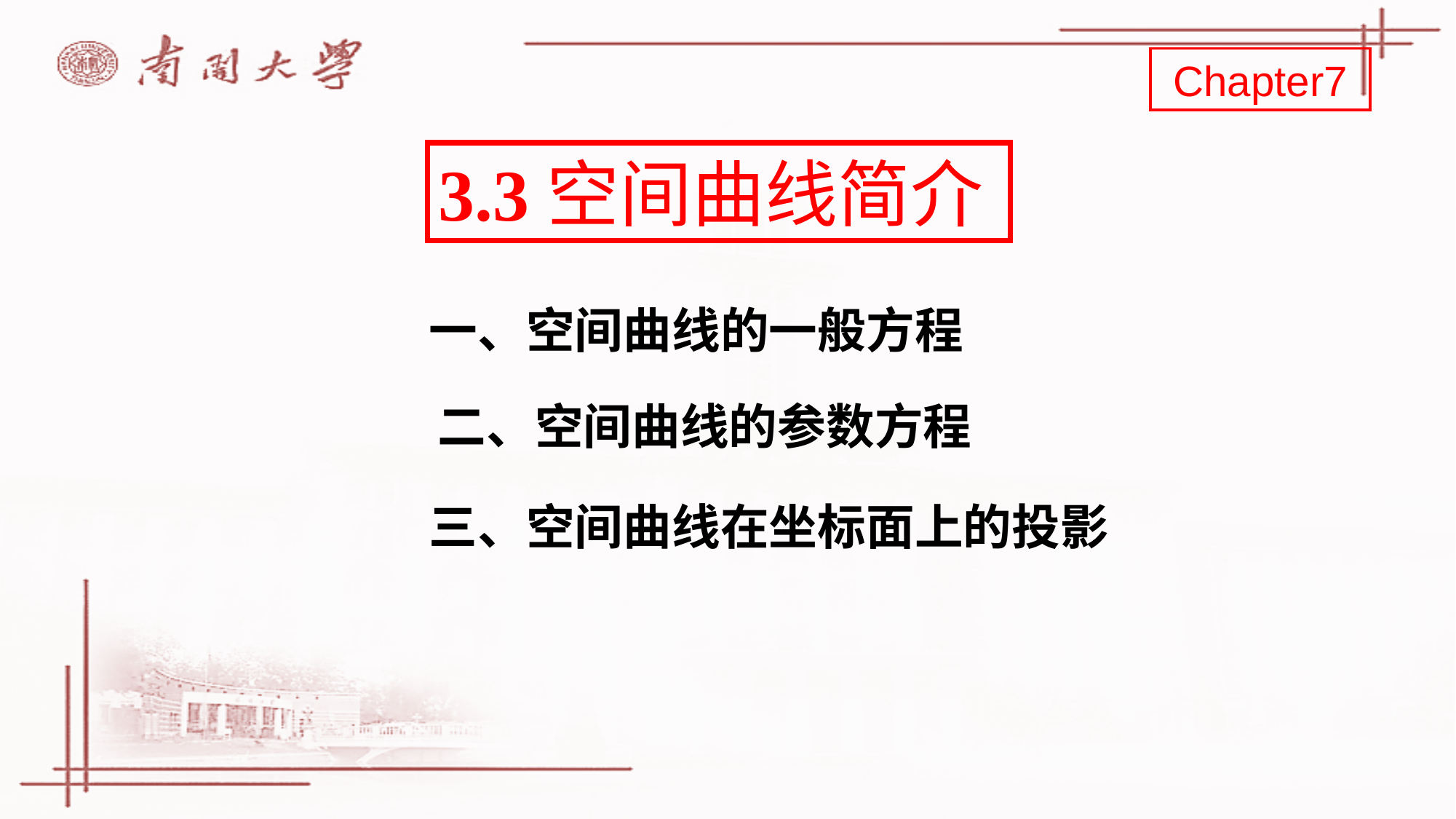

Chapter7
3.3空间曲线简介
一、空间曲线的一般方程
二、空间曲线的参数方程

三、空间曲线在坐标面上的投影